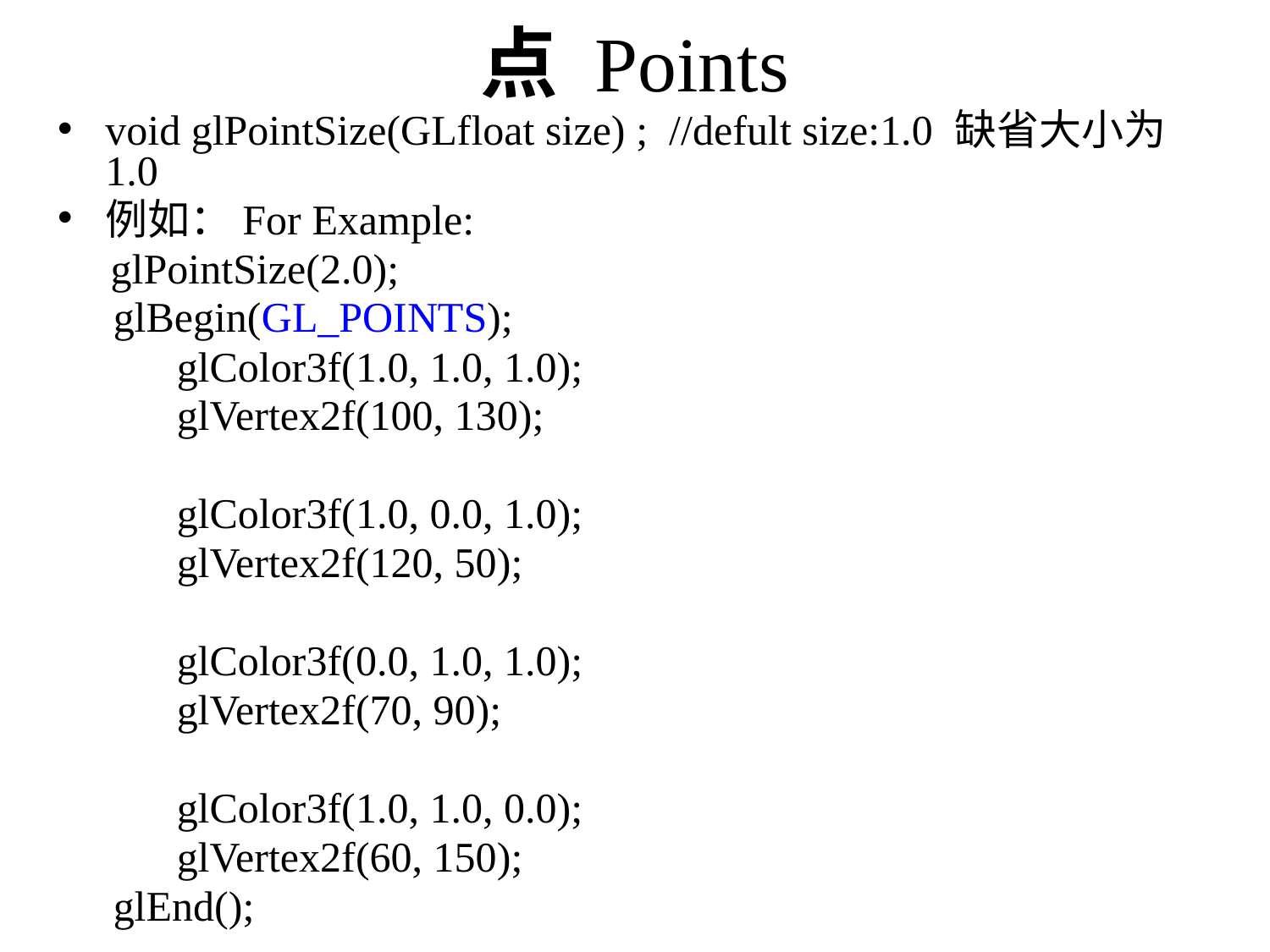

# 点 Points
void glPointSize(GLfloat size) ;  //defult size:1.0 缺省大小为1.0
例如：For Example:
     glPointSize(2.0);
glBegin(GL_POINTS);
glColor3f(1.0, 1.0, 1.0);
glVertex2f(100, 130);

glColor3f(1.0, 0.0, 1.0);
glVertex2f(120, 50);

glColor3f(0.0, 1.0, 1.0);
glVertex2f(70, 90);

glColor3f(1.0, 1.0, 0.0);
glVertex2f(60, 150);
glEnd();